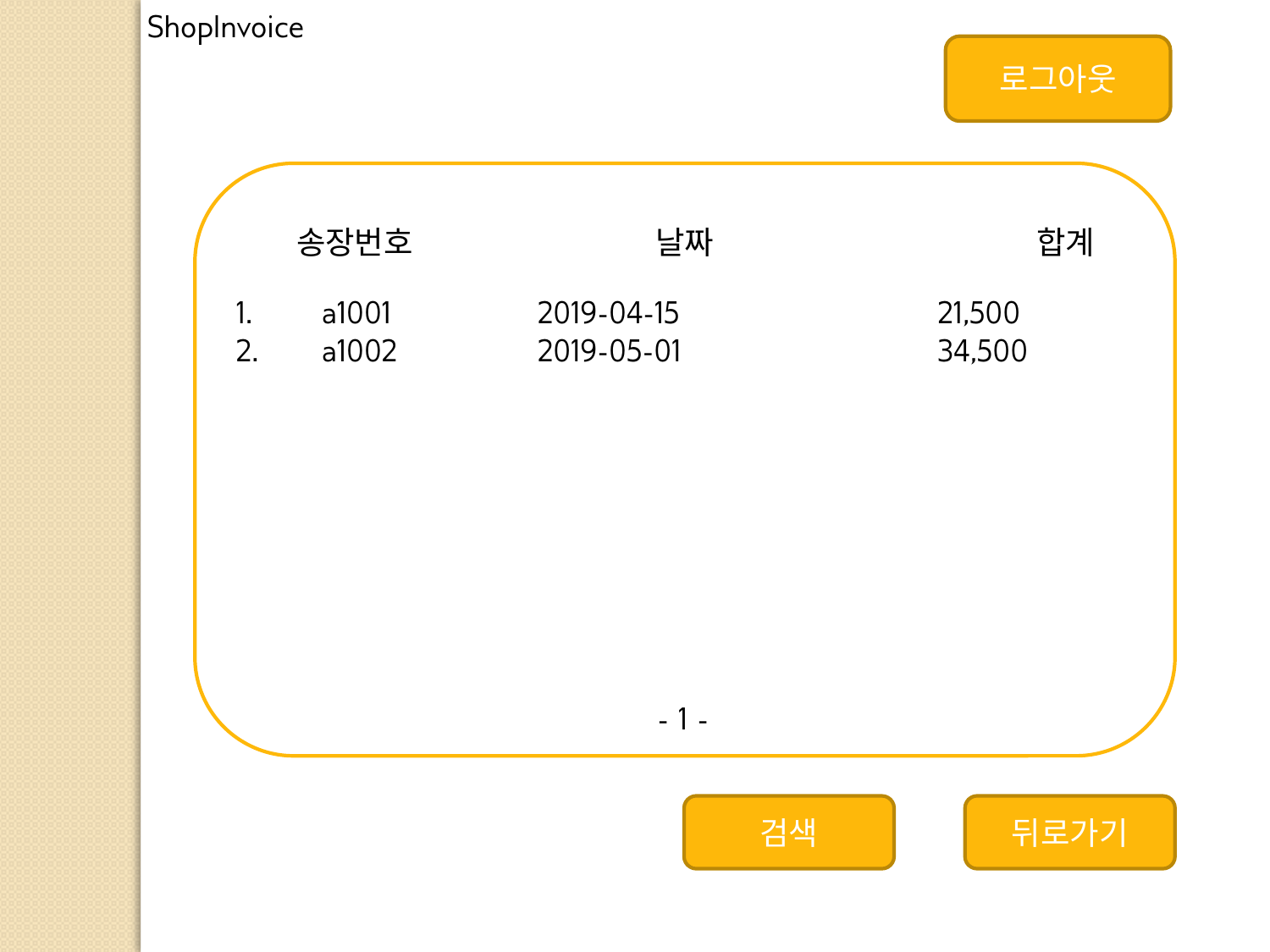

ShopInvoice
로그아웃

  송장번호		날짜			합계
    a1001		2019-04-15		  21,500
    a1002		2019-05-01		  34,500
- 1 -
검색
뒤로가기